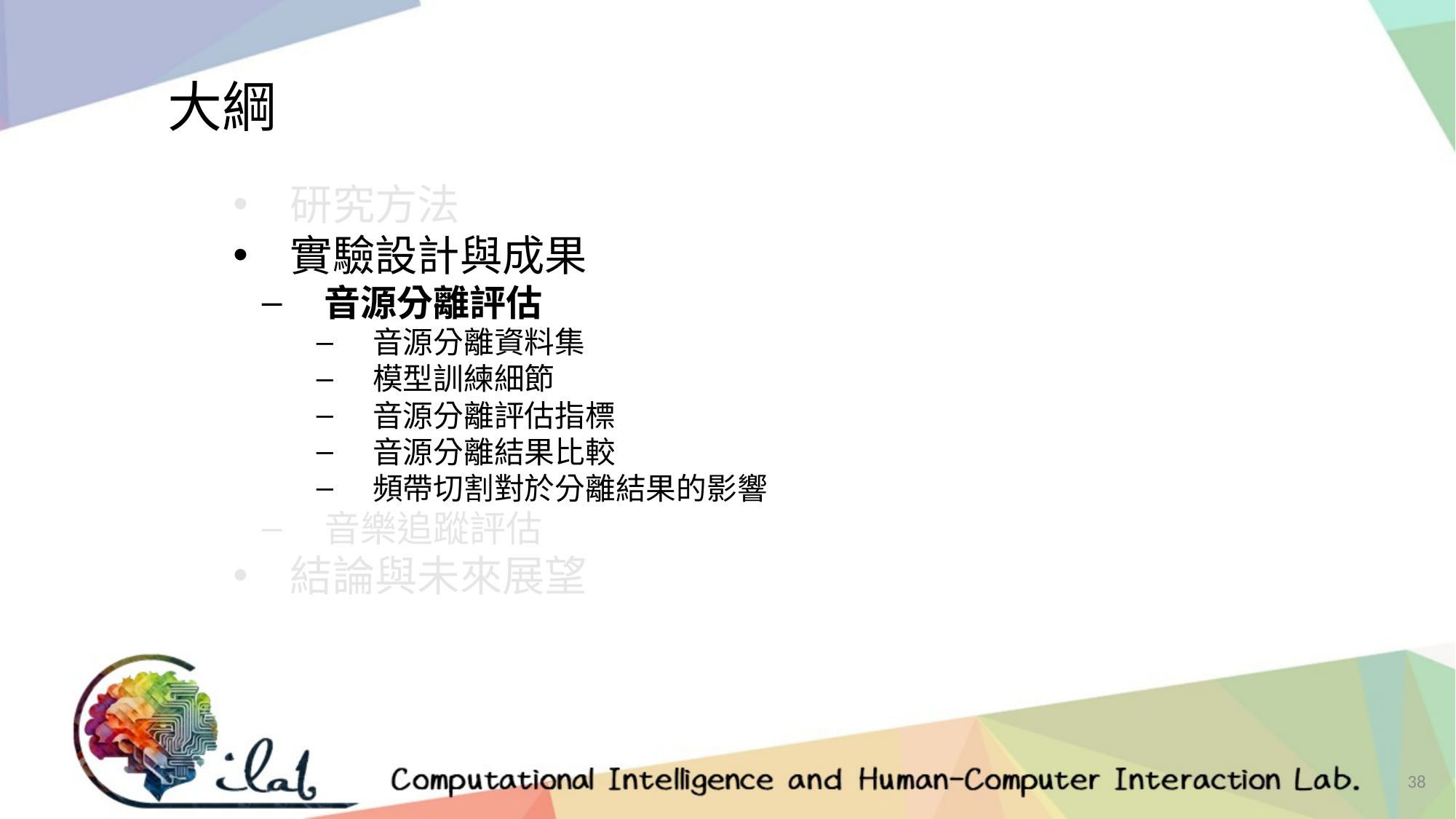

大綱
　研究方法
　實驗設計與成果
　音源分離評估
　音源分離資料集
　模型訓練細節
　音源分離評估指標
　音源分離結果比較
　頻帶切割對於分離結果的影響
　音樂追蹤評估
　結論與未來展望
38